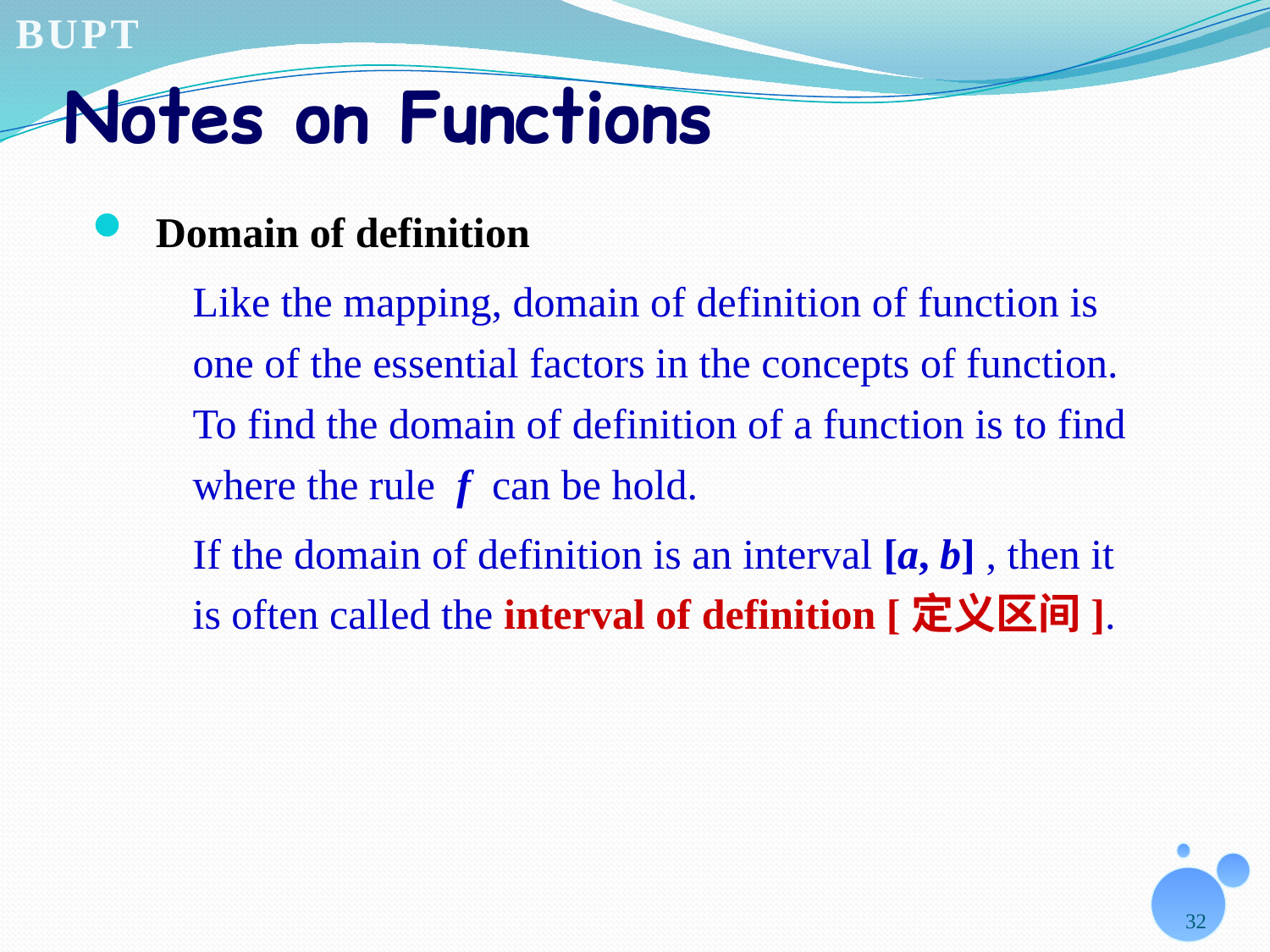

# Notes on Functions
Domain of definition
     Like the mapping, domain of definition of function is one of the essential factors in the concepts of function. To find the domain of definition of a function is to find where the rule  f  can be hold.
     If the domain of definition is an interval [a, b] , then it is often called the interval of definition [定义区间].
32